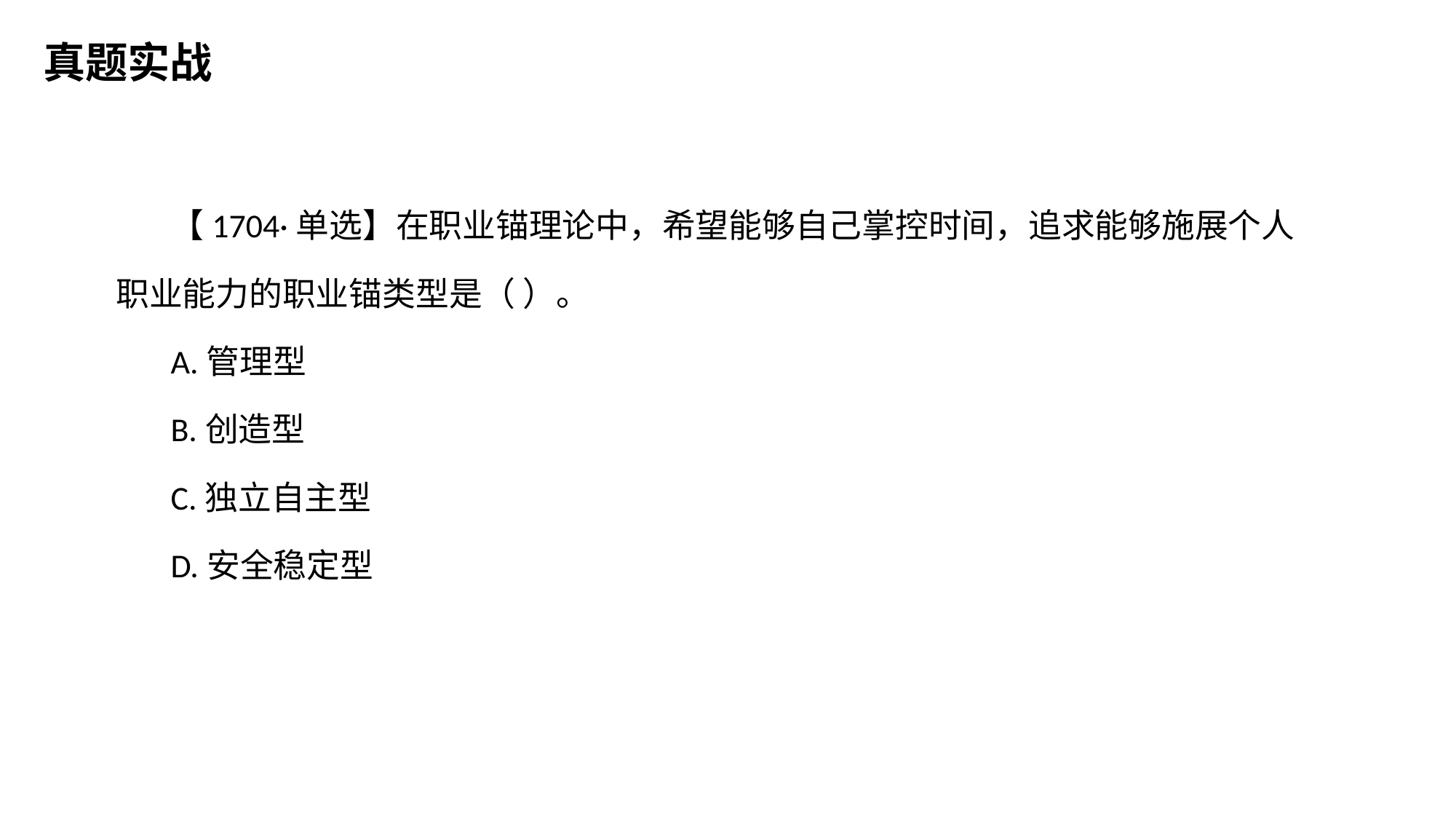

真题实战
【1704·单选】在职业锚理论中，希望能够自己掌控时间，追求能够施展个人职业能力的职业锚类型是（ ）。
A.管理型
B.创造型
C.独立自主型
D.安全稳定型